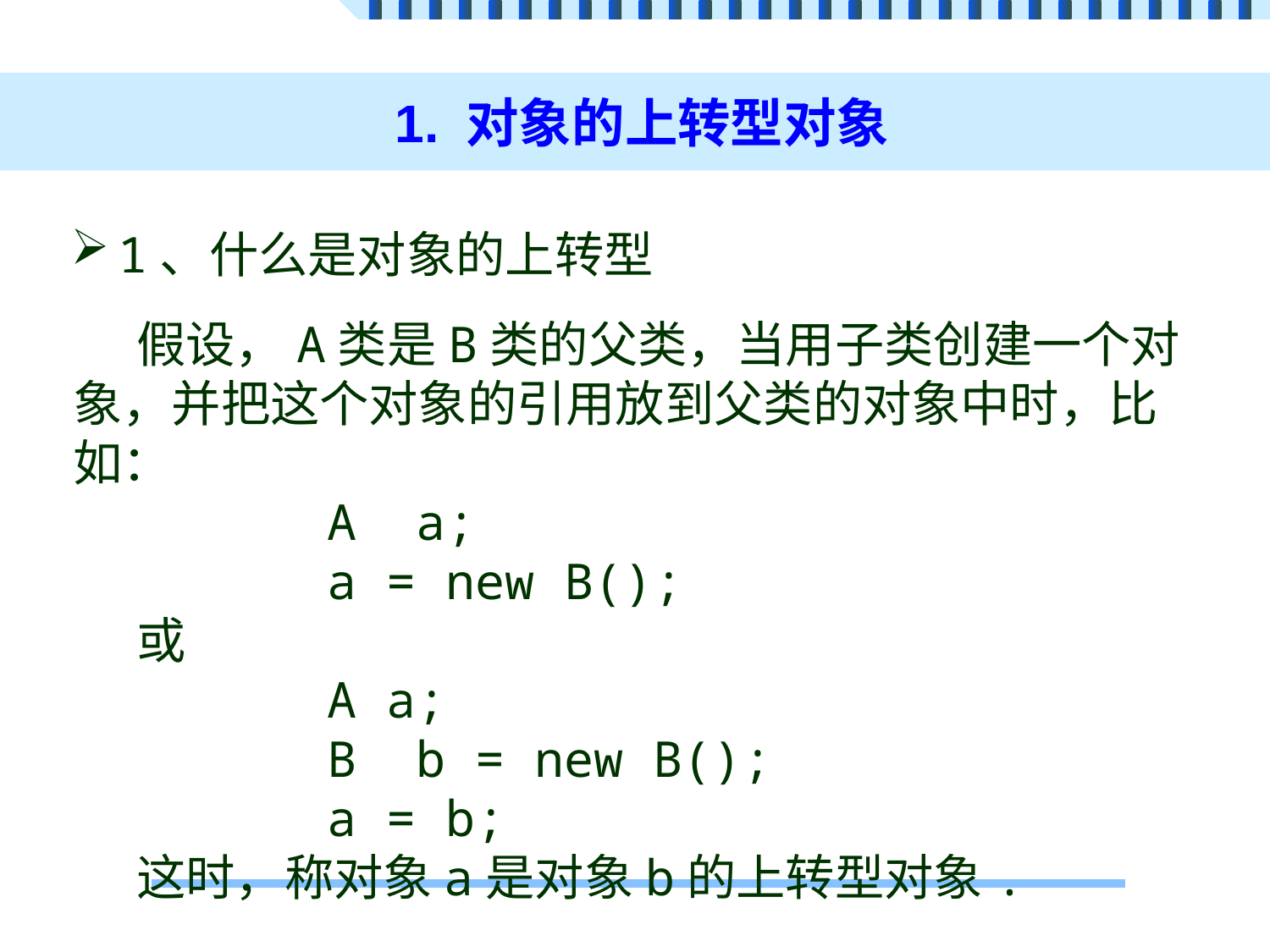

# 1. 对象的上转型对象
1、什么是对象的上转型
假设，A类是B类的父类，当用子类创建一个对象，并把这个对象的引用放到父类的对象中时，比如：
		A  a;
		a = new B();
或
		A a;
		B  b = new B();
		a = b;
这时，称对象a是对象b的上转型对象.